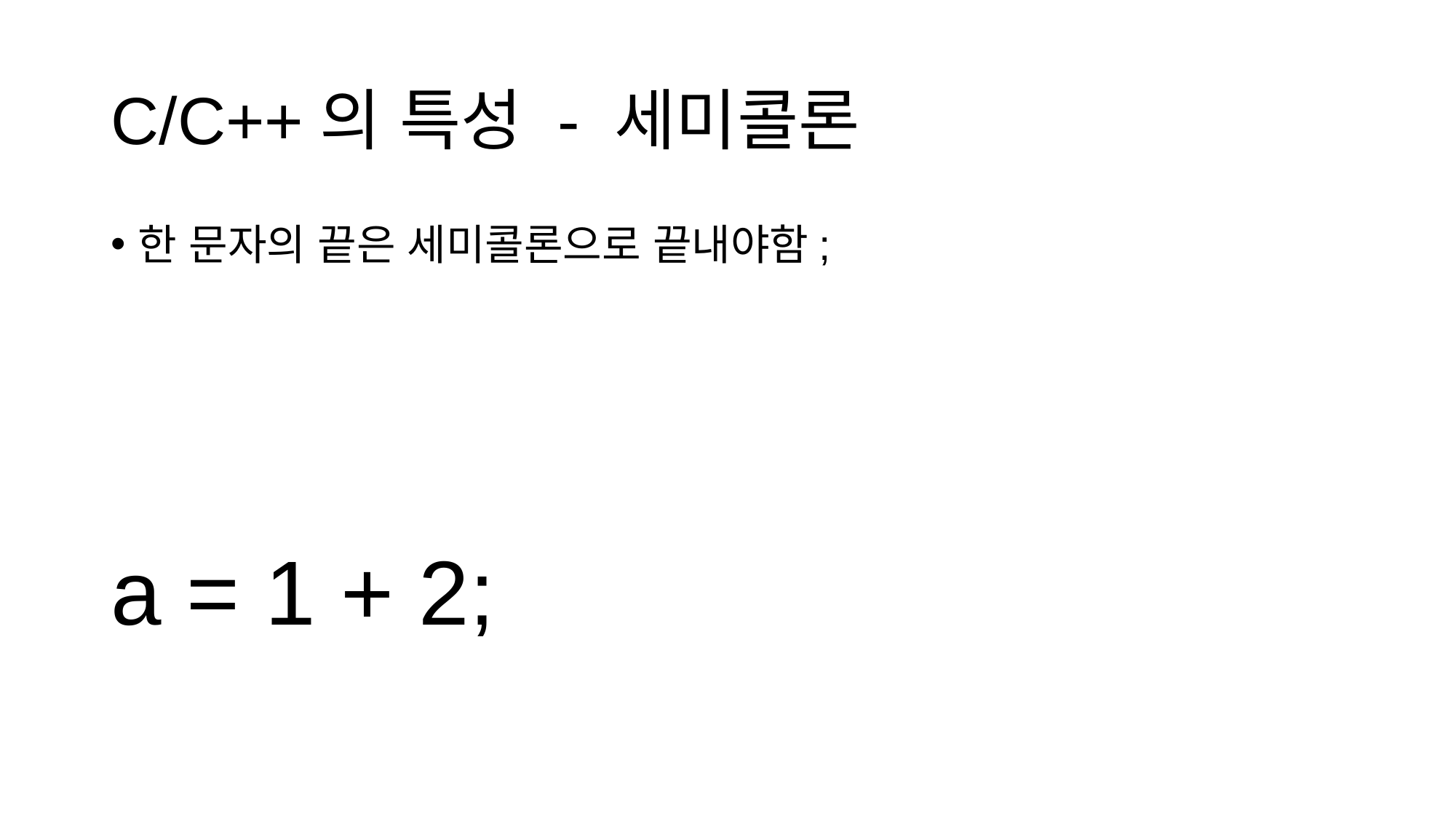

# C/C++의 특성 - 세미콜론
한 문자의 끝은 세미콜론으로 끝내야함;

a = 1 + 2;